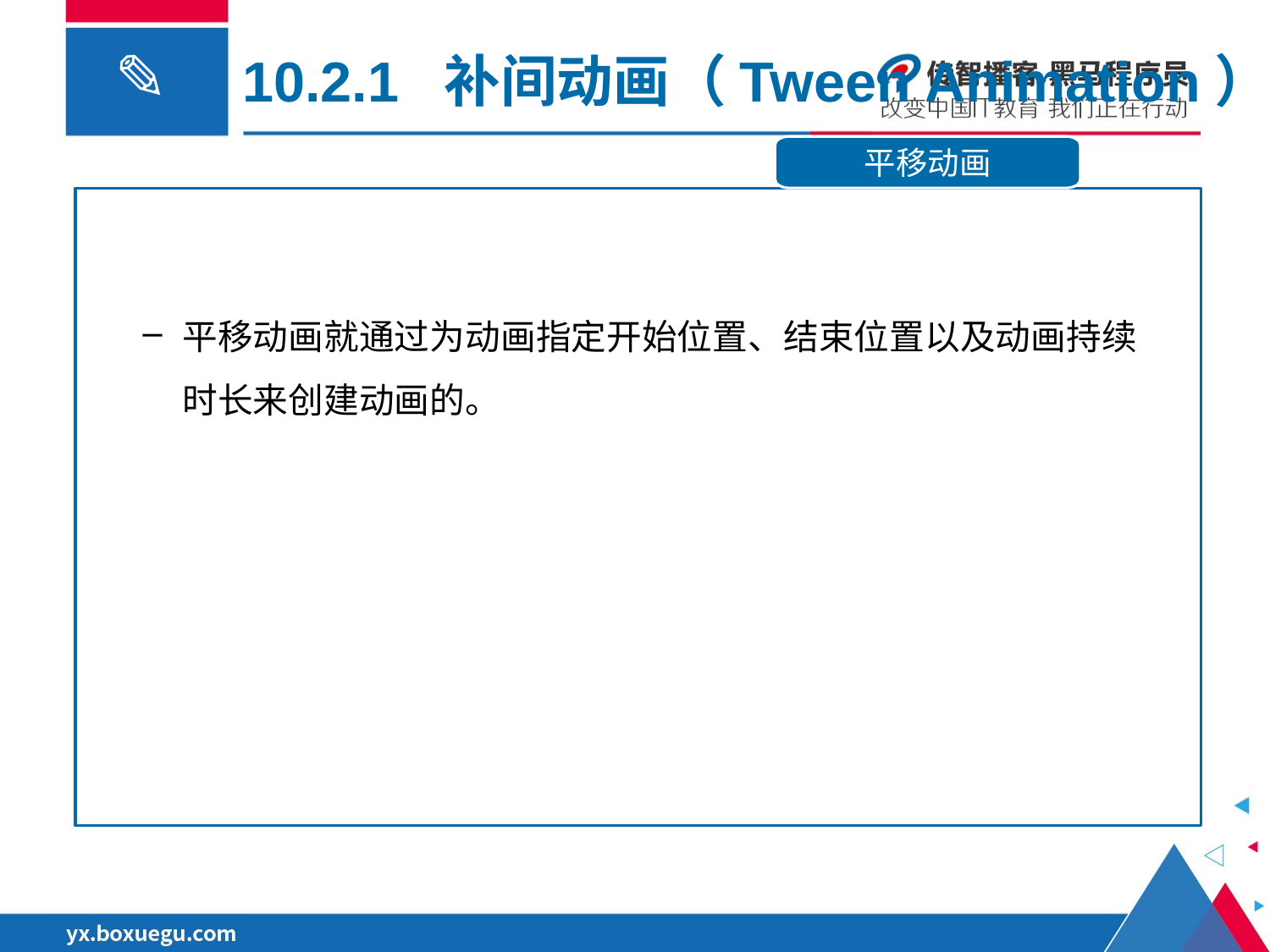

10.2.1  补间动画（Tween Animation）

平移动画

平移动画就通过为动画指定开始位置、结束位置以及动画持续时长来创建动画的。